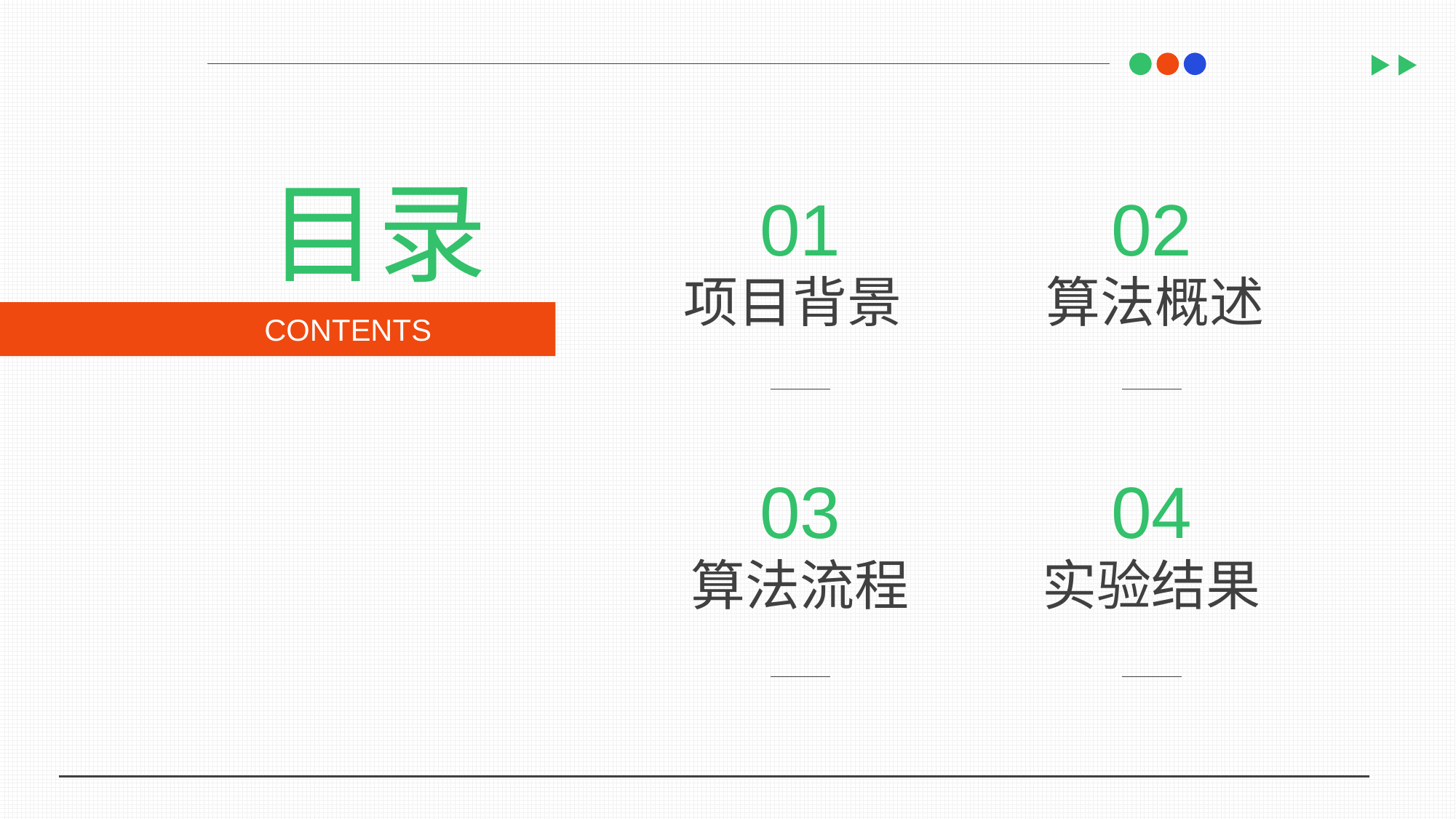

目录
01

02
算法概述
项目背景

CONTENTS
03
算法流程
04
实验结果